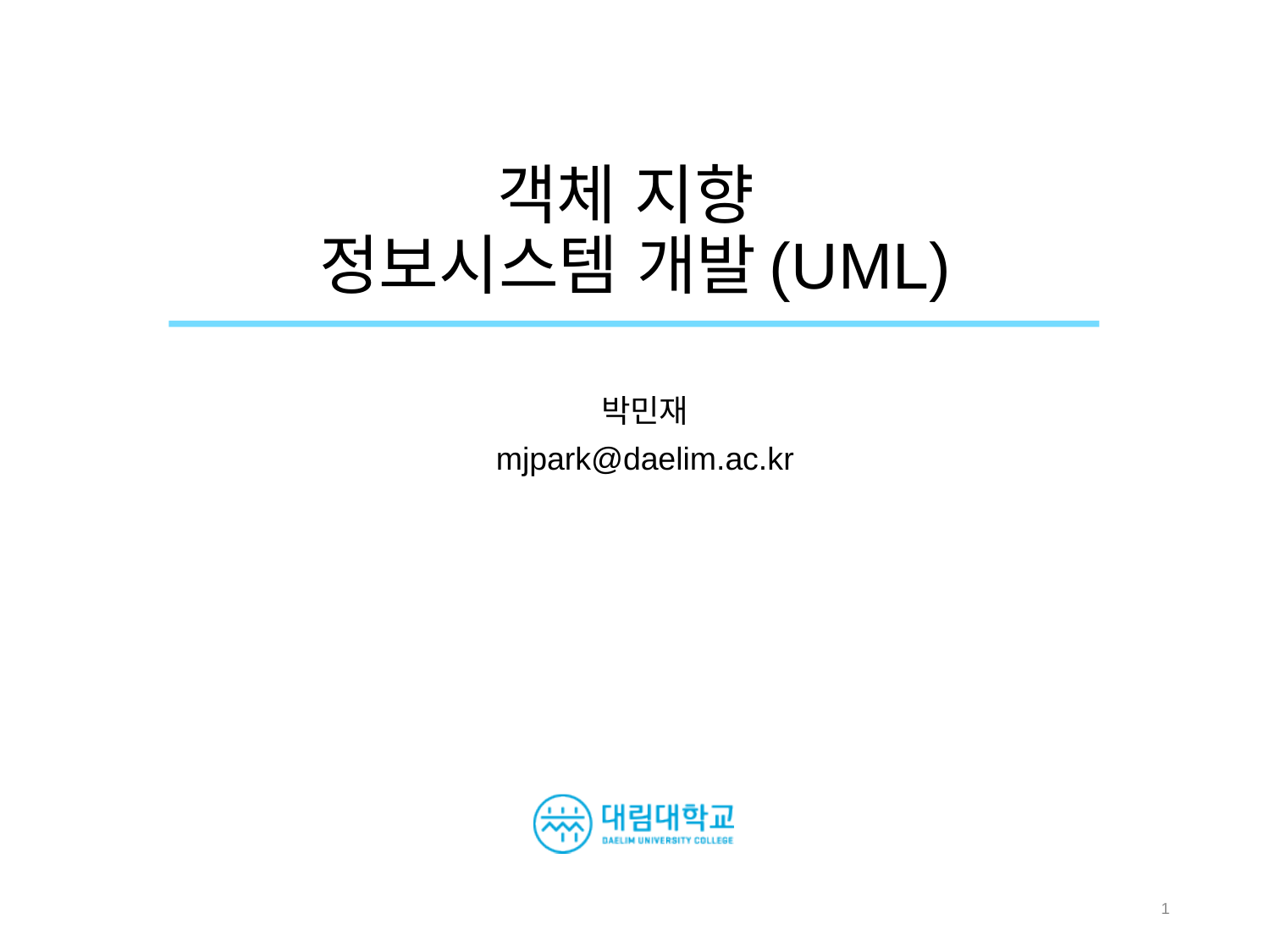

# 객체 지향 정보시스템 개발(UML)
박민재
mjpark@daelim.ac.kr
1